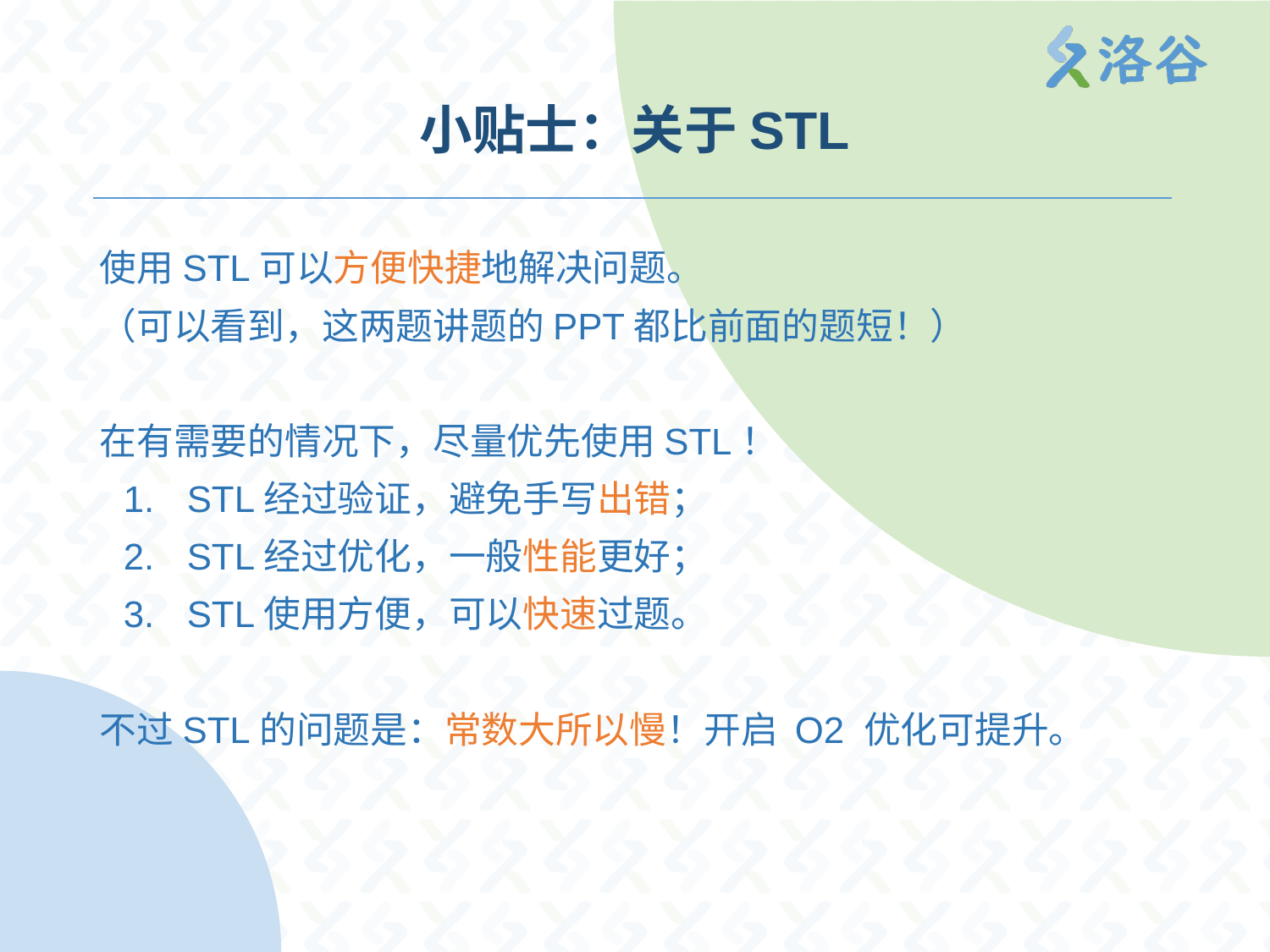

# 小贴士：关于STL
使用STL可以方便快捷地解决问题。
（可以看到，这两题讲题的PPT都比前面的题短！）

在有需要的情况下，尽量优先使用STL！
STL经过验证，避免手写出错；
STL经过优化，一般性能更好；
STL使用方便，可以快速过题。

不过STL的问题是：常数大所以慢！开启 O2 优化可提升。